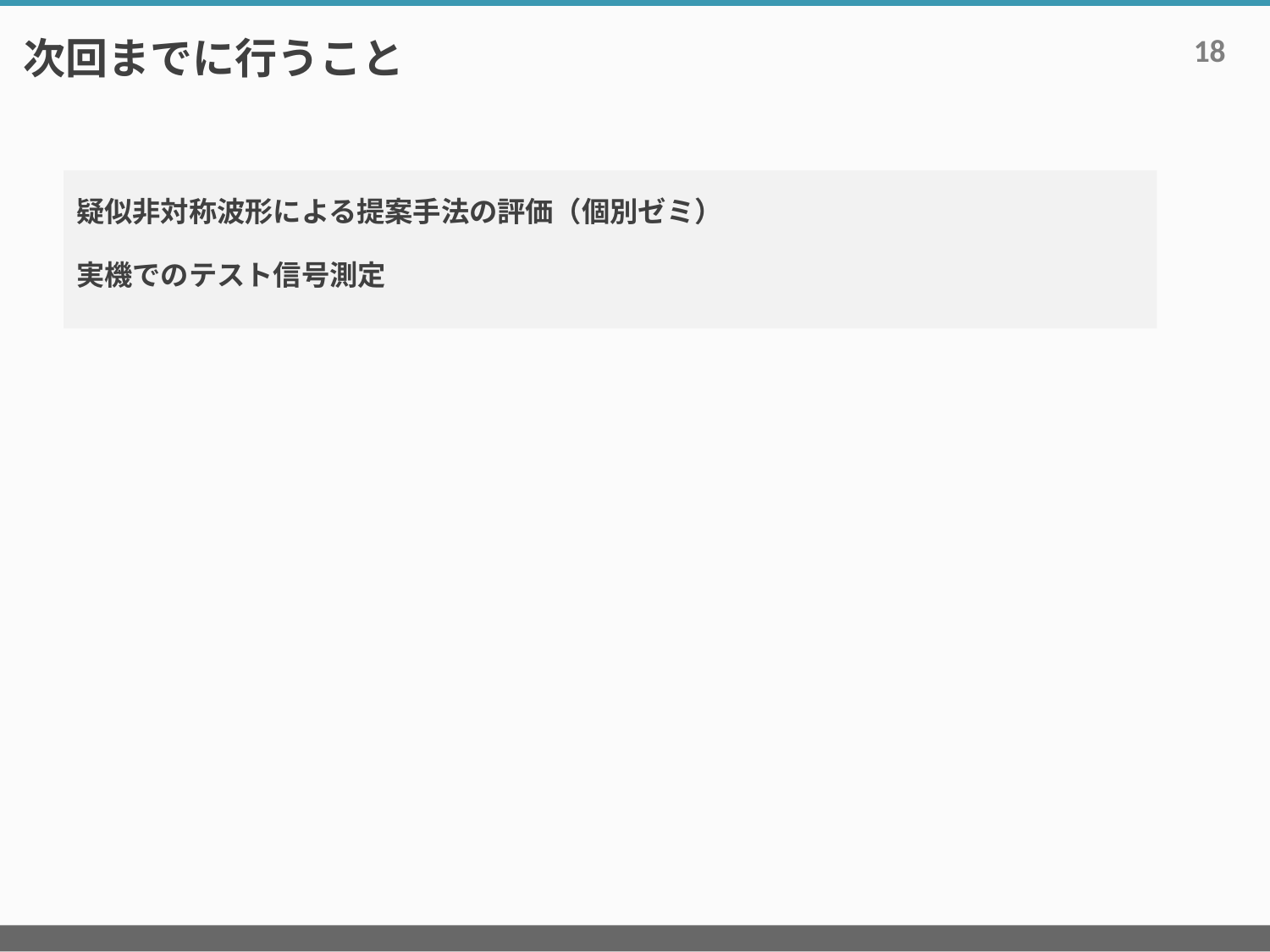

# 次回までに行うこと
18
疑似非対称波形による提案手法の評価（個別ゼミ）
実機でのテスト信号測定